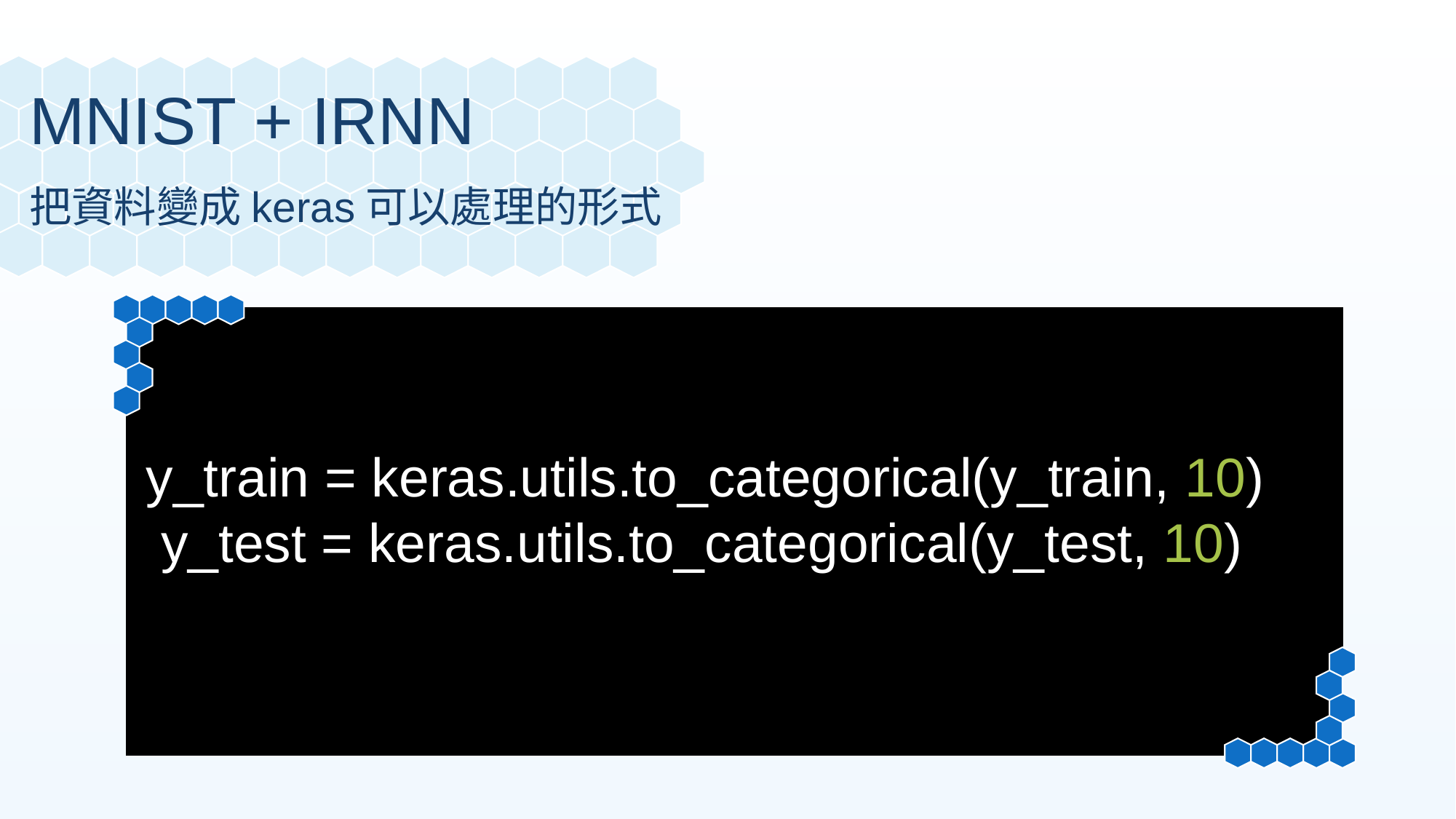

MNIST + IRNN
把資料變成keras可以處理的形式

y_train = keras.utils.to_categorical(y_train, 10)
 y_test = keras.utils.to_categorical(y_test, 10)